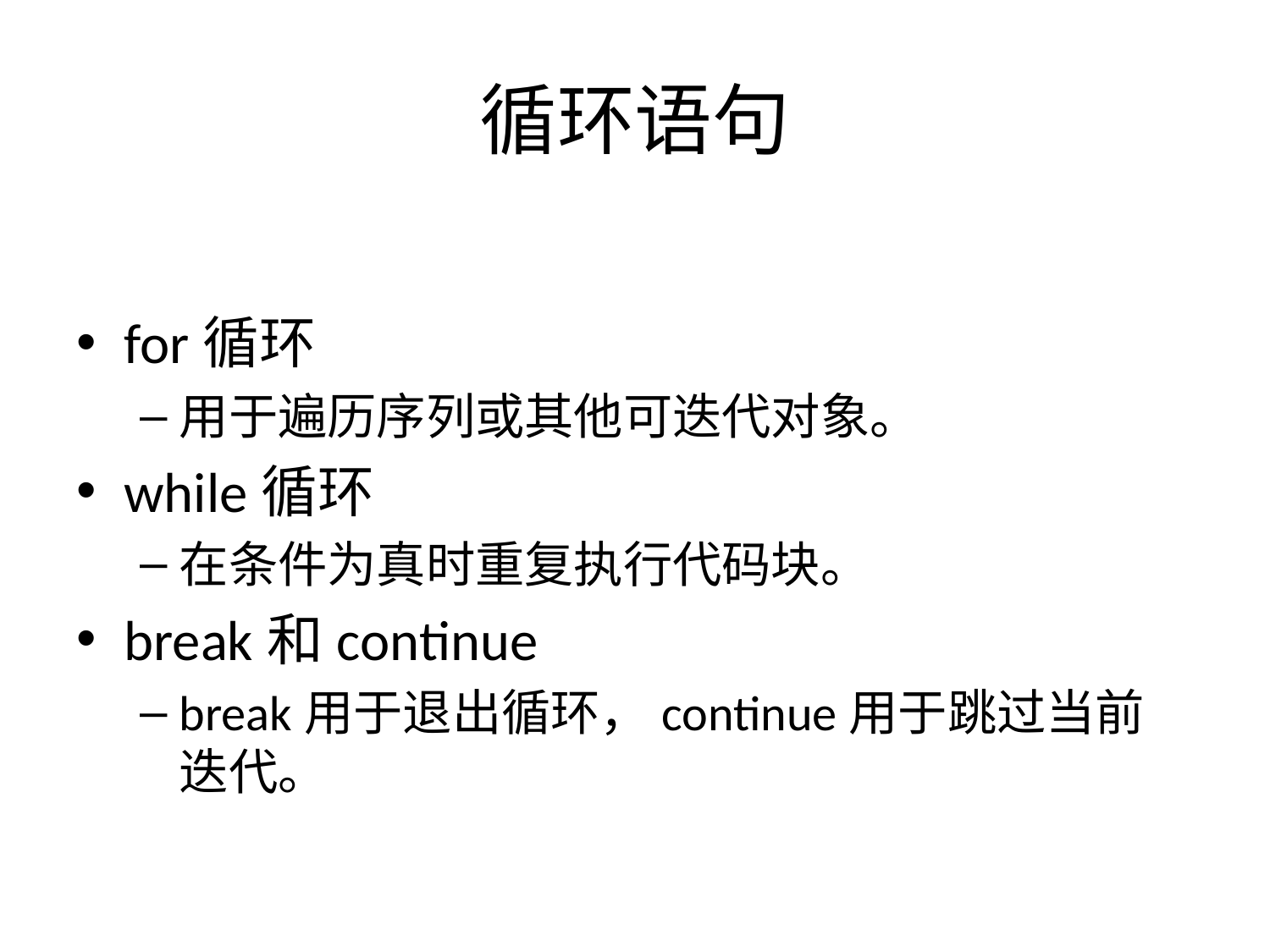

# 循环语句

for循环
用于遍历序列或其他可迭代对象。
while循环
在条件为真时重复执行代码块。
break和continue
break用于退出循环，continue用于跳过当前迭代。